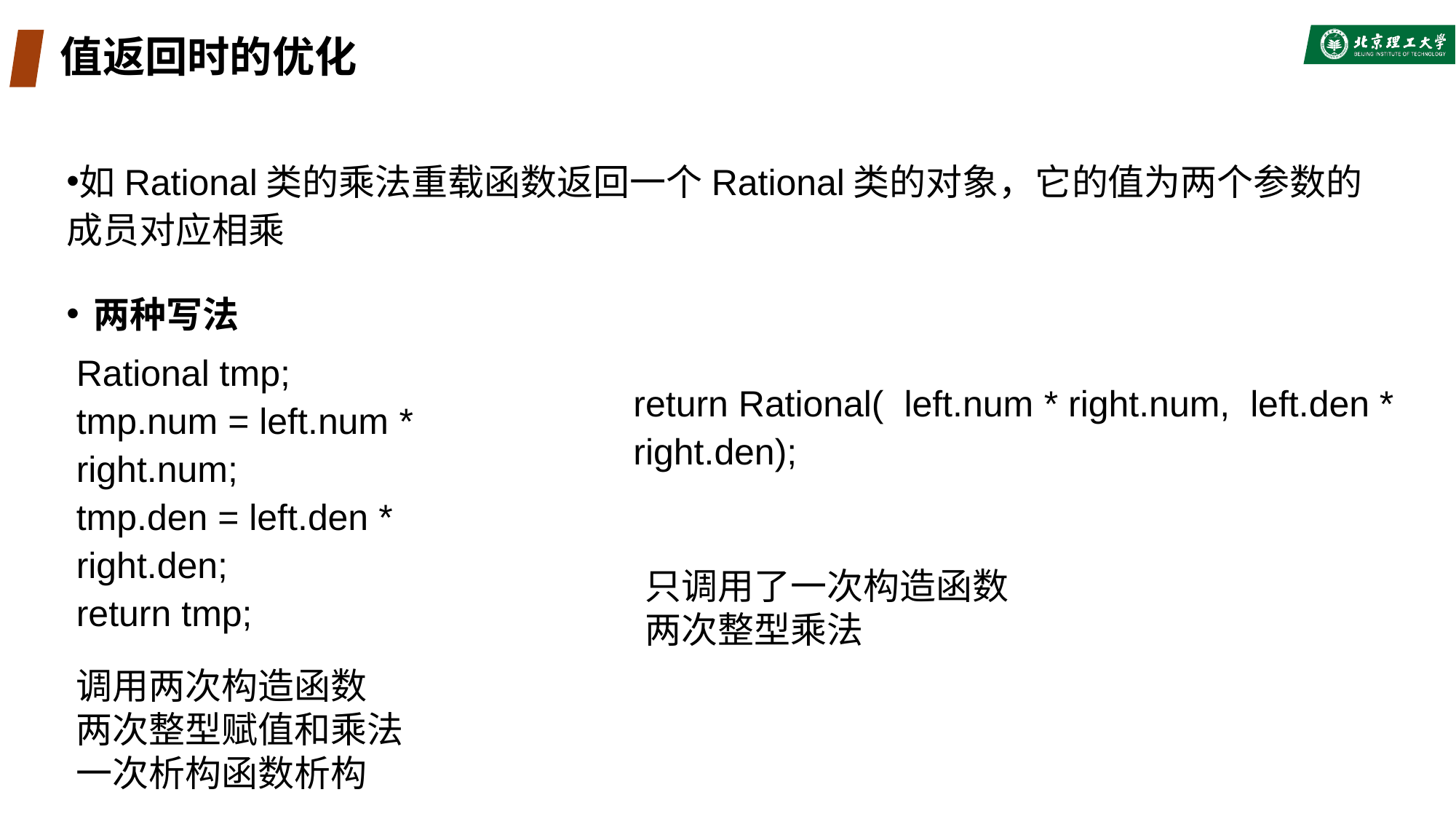

# 值返回时的优化
如Rational类的乘法重载函数返回一个Rational类的对象，它的值为两个参数的成员对应相乘
两种写法

Rational tmp;
tmp.num = left.num * right.num;
tmp.den = left.den * right.den;
return tmp;
return Rational(  left.num * right.num,  left.den * right.den);
只调用了一次构造函数
两次整型乘法
调用两次构造函数
两次整型赋值和乘法
一次析构函数析构